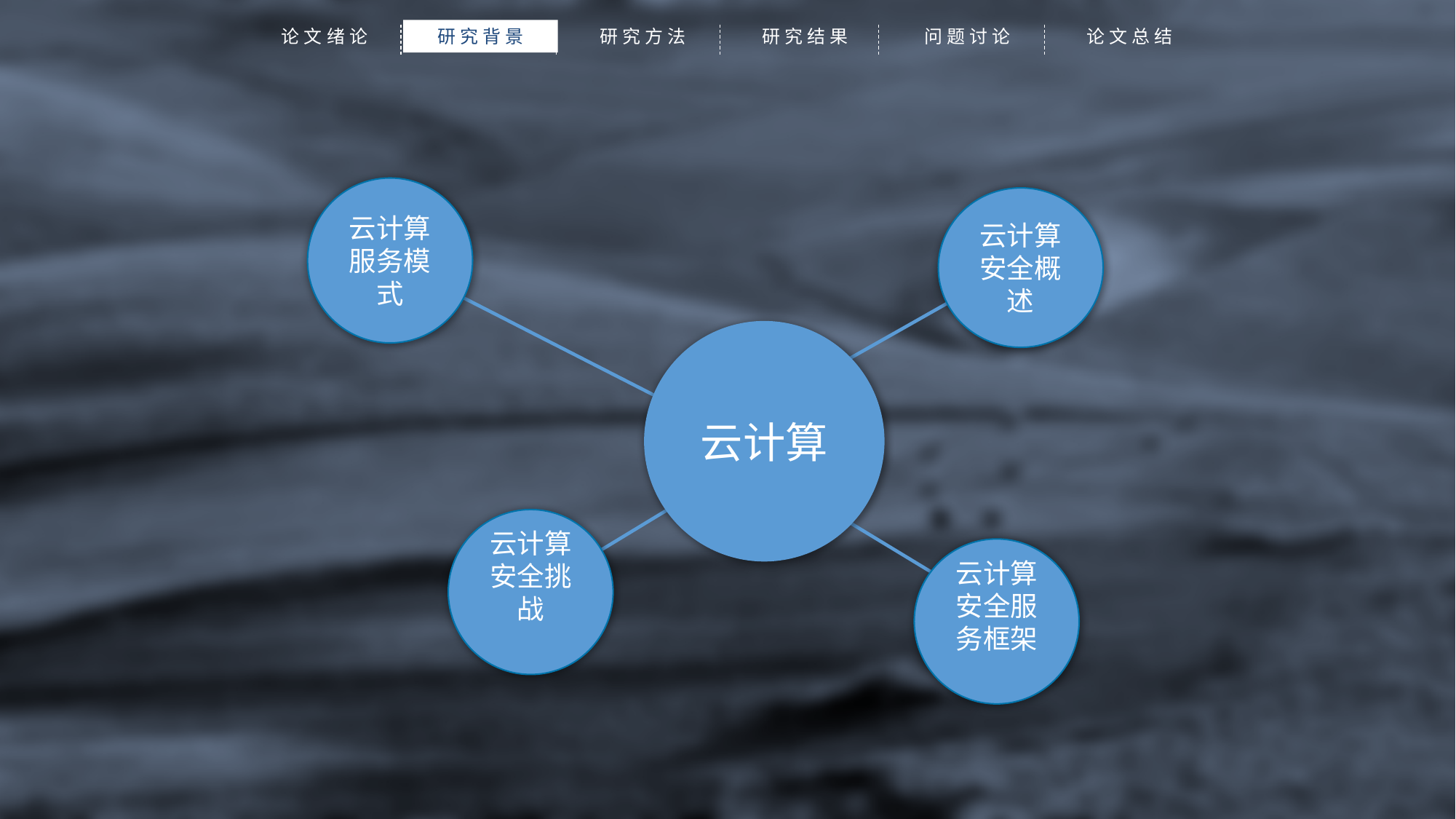

论文绪论
研究背景
研究方法
研究结果
问题讨论
论文总结
云计算服务模式
云计算安全概述
云计算
云计算安全挑战

云计算安全服务框架